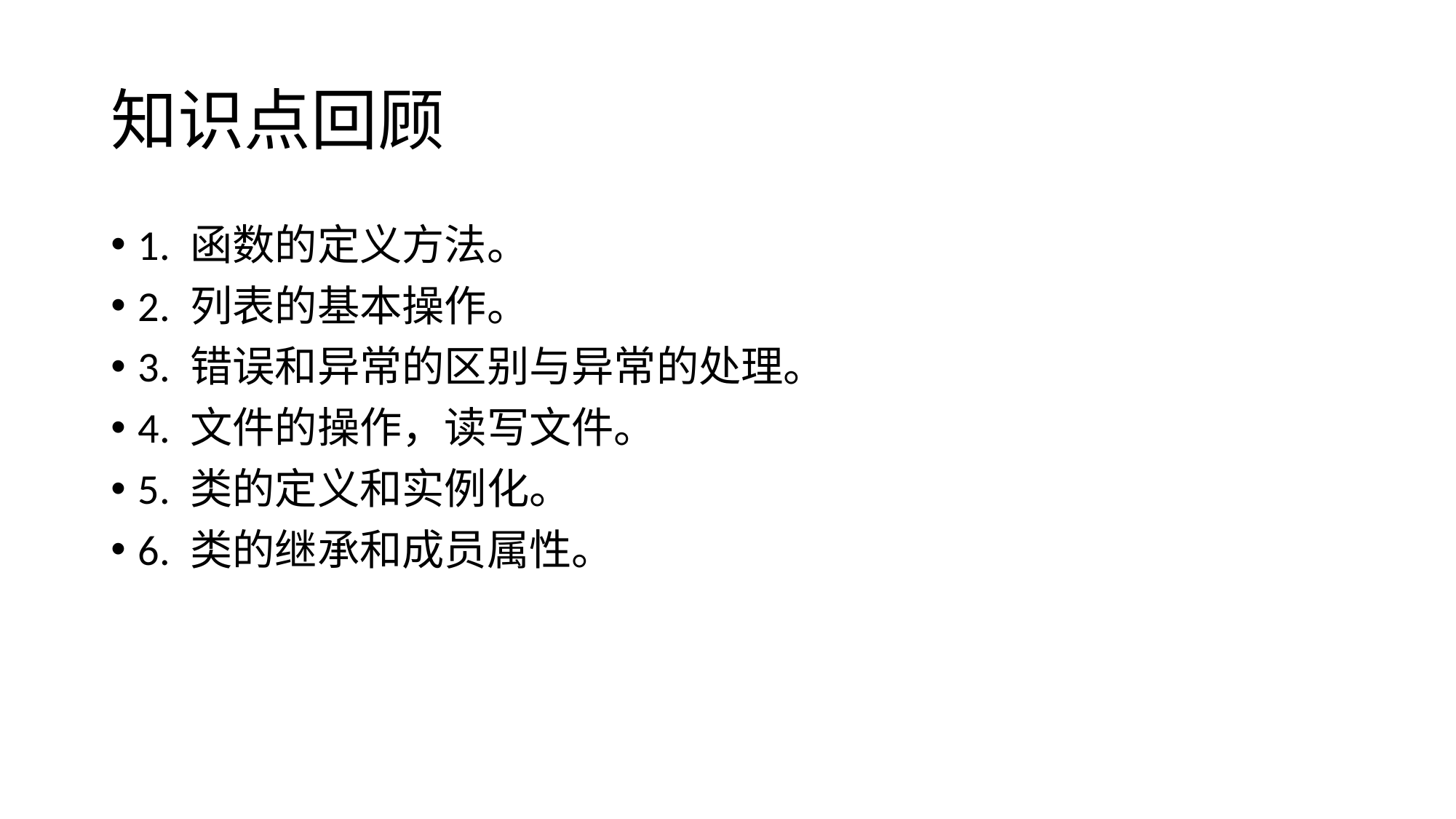

# 知识点回顾
1. 函数的定义方法。
2. 列表的基本操作。
3. 错误和异常的区别与异常的处理。
4. 文件的操作，读写文件。
5. 类的定义和实例化。
6. 类的继承和成员属性。